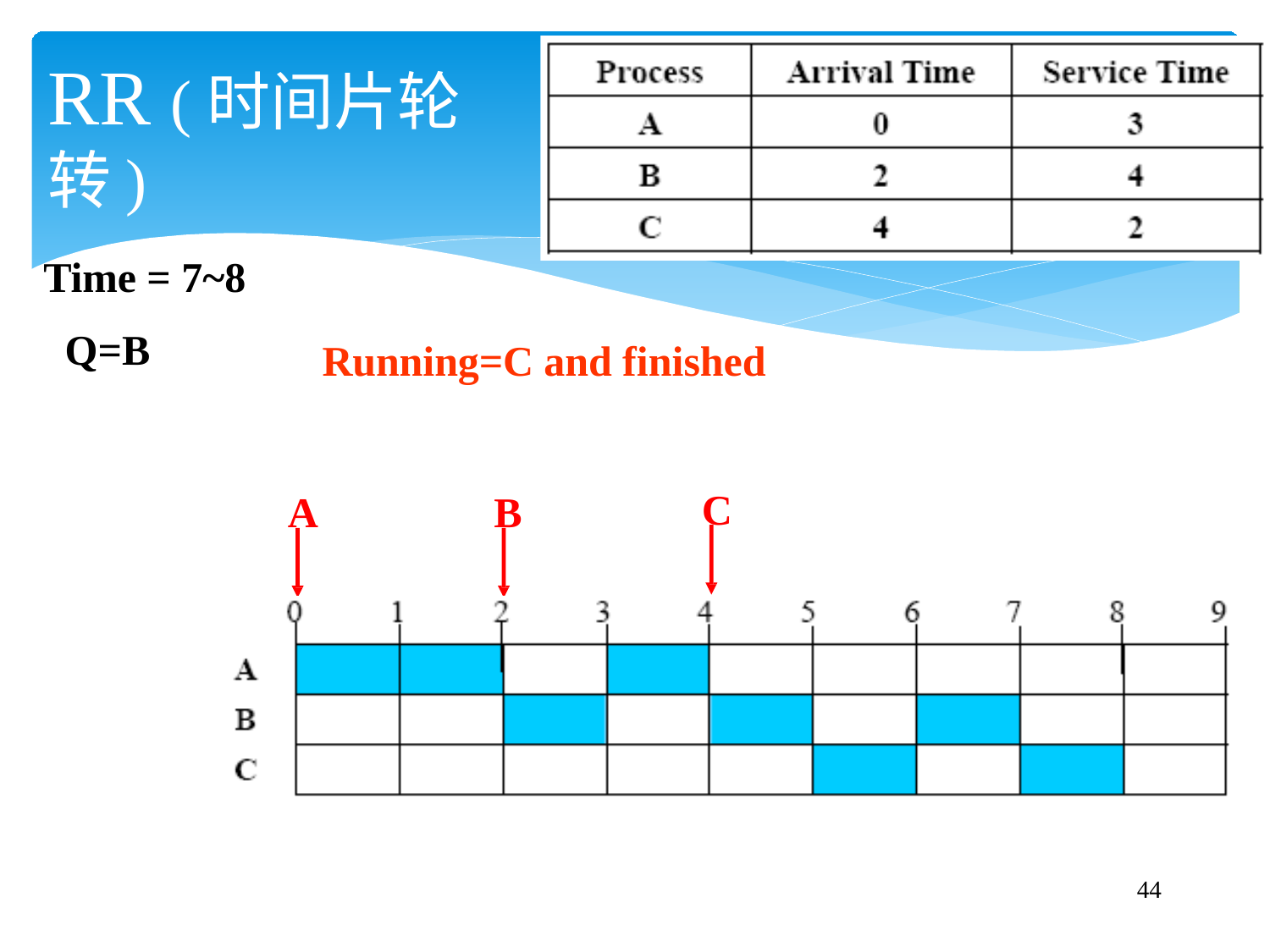

# RR (时间片轮转)
Time = 7~8  Q=B
Running=C and finished
C
A
B

44